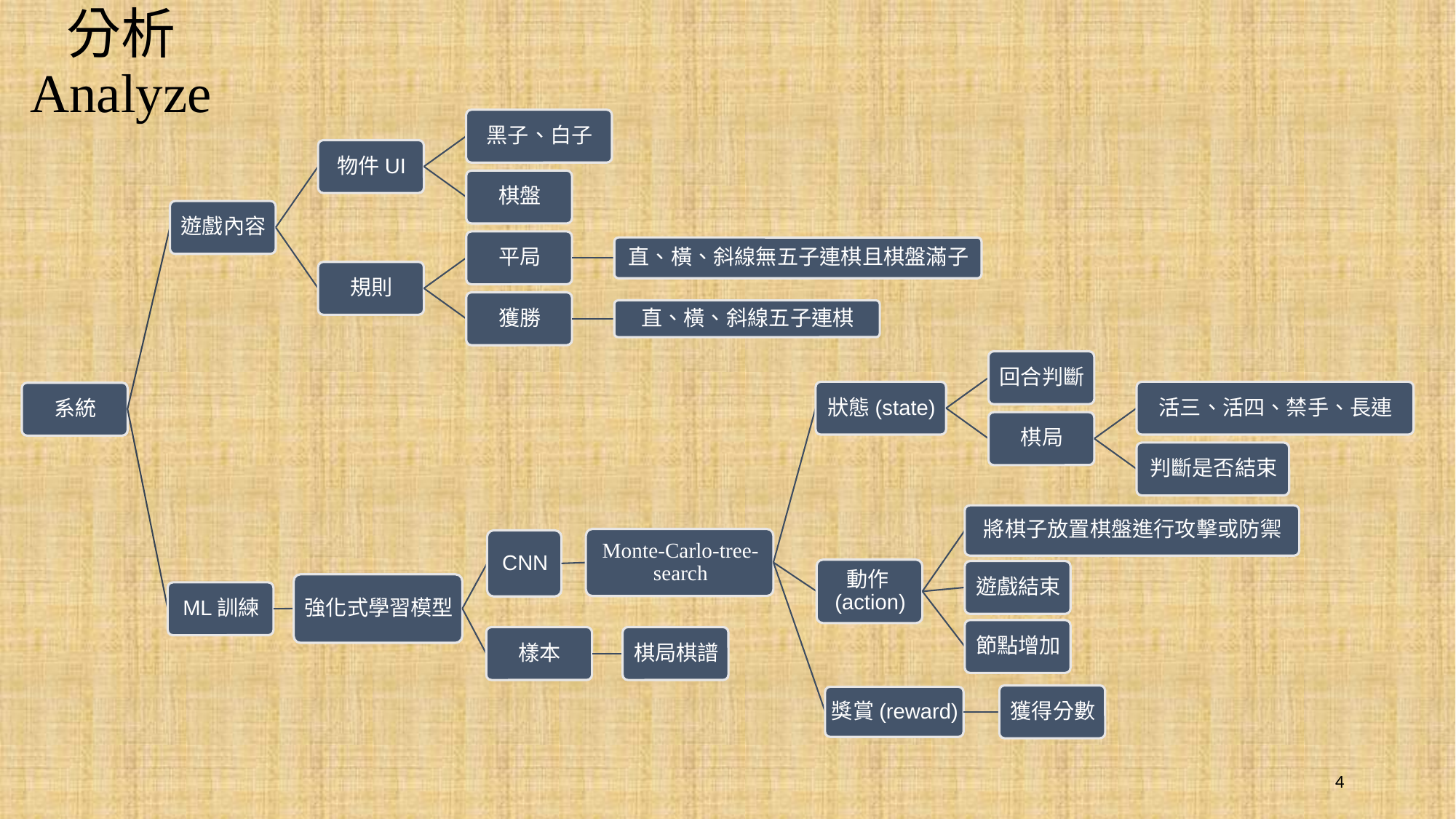

# 分析 Analyze
系統

遊戲內容

物件UI

黑子、白子

棋盤

規則

平局

直、橫、斜線無五子連棋且棋盤滿子

獲勝

直、橫、斜線五子連棋

ML訓練

強化式學習模型

CNN

Monte-Carlo-tree-search

狀態(state)

回合判斷

棋局

活三、活四、禁手、長連

判斷是否結束

動作(action)

將棋子放置棋盤進行攻擊或防禦

遊戲結束

節點增加

獎賞(reward)

獲得分數

樣本

棋局棋譜
4